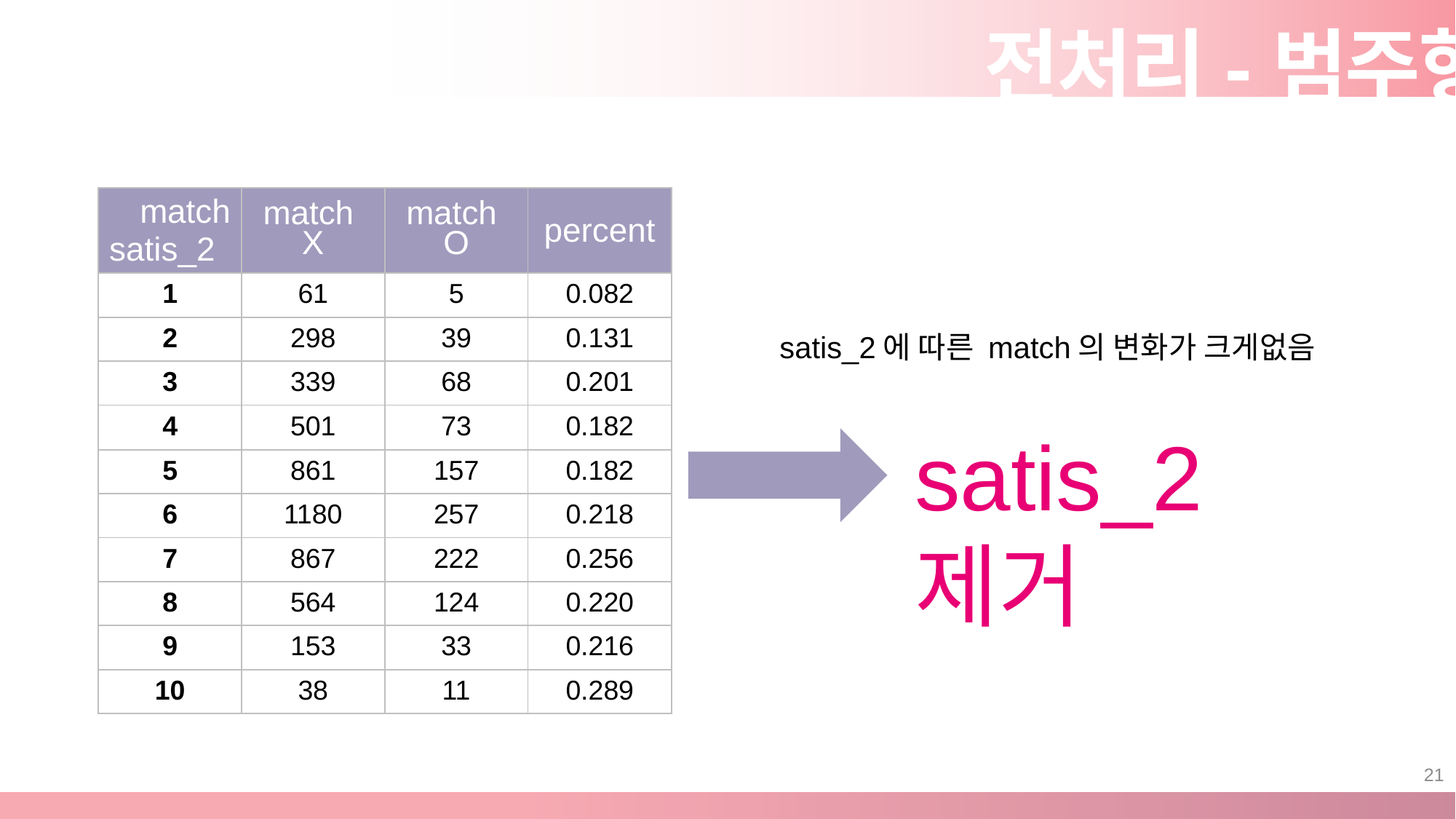

전처리-범주형
| match satis\_2 | match X | match O | percent |
| --- | --- | --- | --- |
| 1 | 61 | 5 | 0.082 |
| 2 | 298 | 39 | 0.131 |
| 3 | 339 | 68 | 0.201 |
| 4 | 501 | 73 | 0.182 |
| 5 | 861 | 157 | 0.182 |
| 6 | 1180 | 257 | 0.218 |
| 7 | 867 | 222 | 0.256 |
| 8 | 564 | 124 | 0.220 |
| 9 | 153 | 33 | 0.216 |
| 10 | 38 | 11 | 0.289 |
satis_2에 따른 match의 변화가 크게없음
satis_2 제거

21